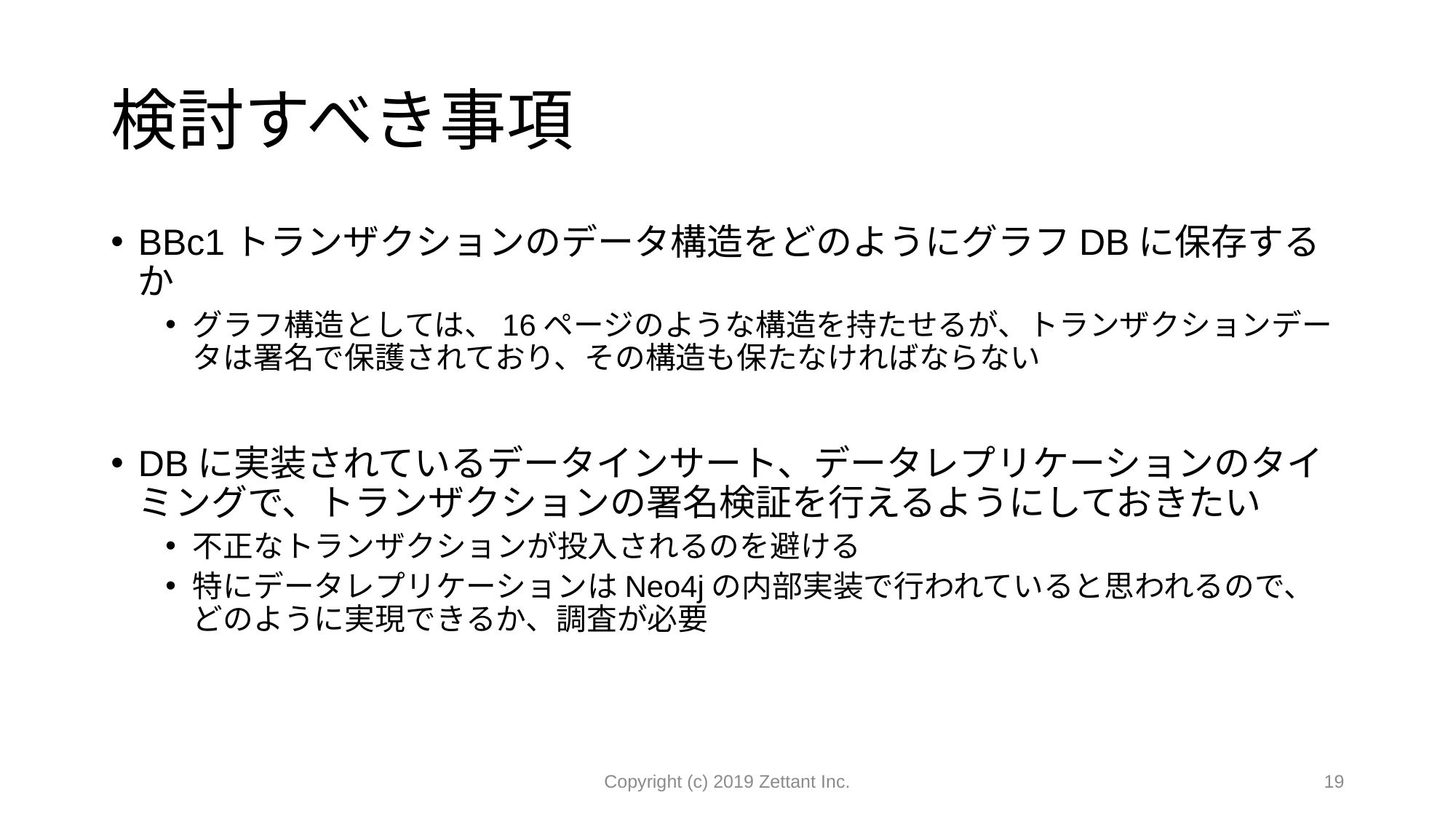

# 検討すべき事項
BBc1トランザクションのデータ構造をどのようにグラフDBに保存するか
グラフ構造としては、16ページのような構造を持たせるが、トランザクションデータは署名で保護されており、その構造も保たなければならない

DBに実装されているデータインサート、データレプリケーションのタイミングで、トランザクションの署名検証を行えるようにしておきたい
不正なトランザクションが投入されるのを避ける
特にデータレプリケーションはNeo4jの内部実装で行われていると思われるので、どのように実現できるか、調査が必要
Copyright (c) 2019 Zettant Inc.
19